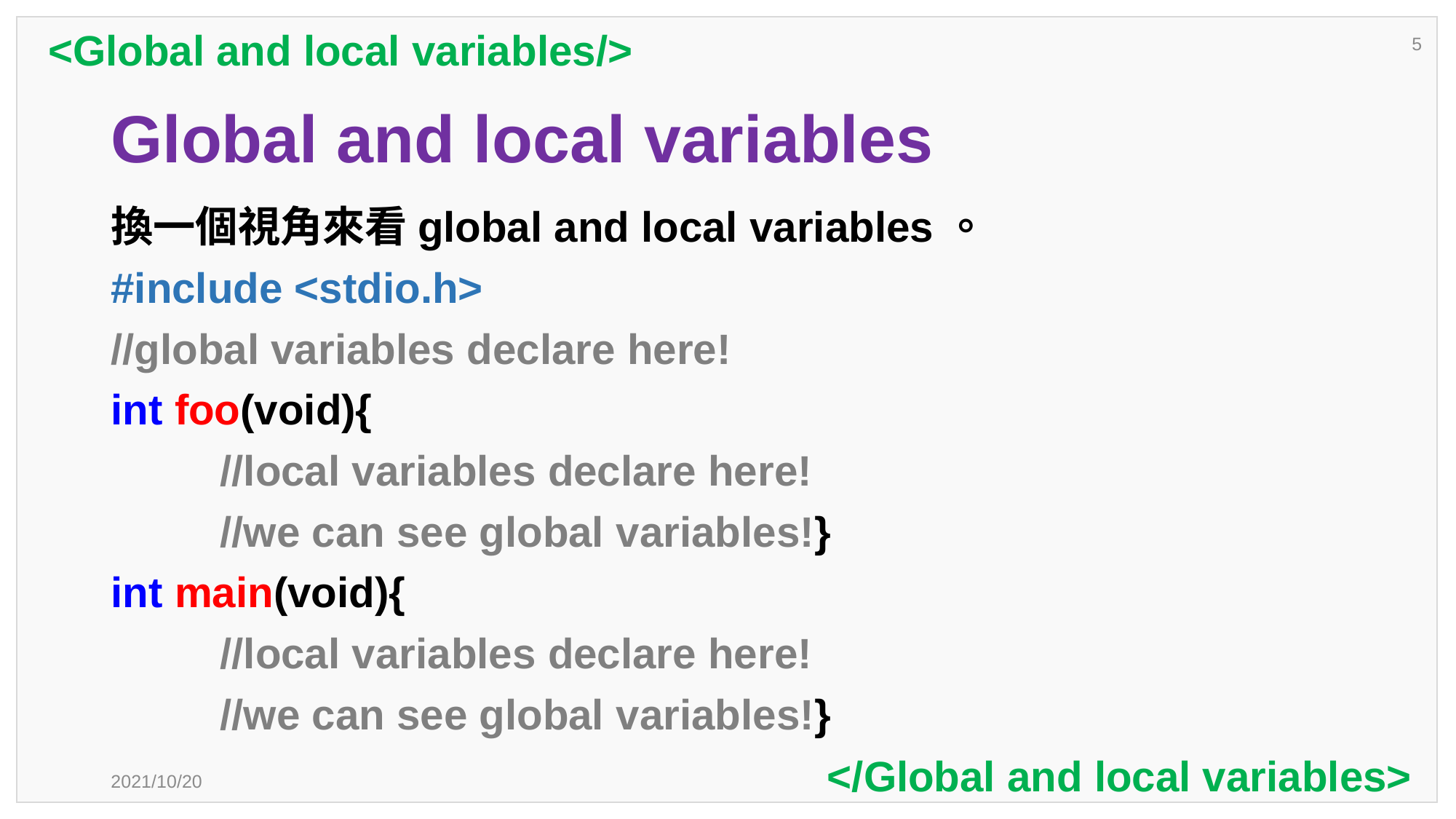

<Global and local variables/>
5
# Global and local variables
換一個視角來看global and local variables。
#include <stdio.h>
//global variables declare here!
int foo(void){
	//local variables declare here!
	//we can see global variables!}
int main(void){
	//local variables declare here!
	//we can see global variables!}
</Global and local variables>
2021/10/20